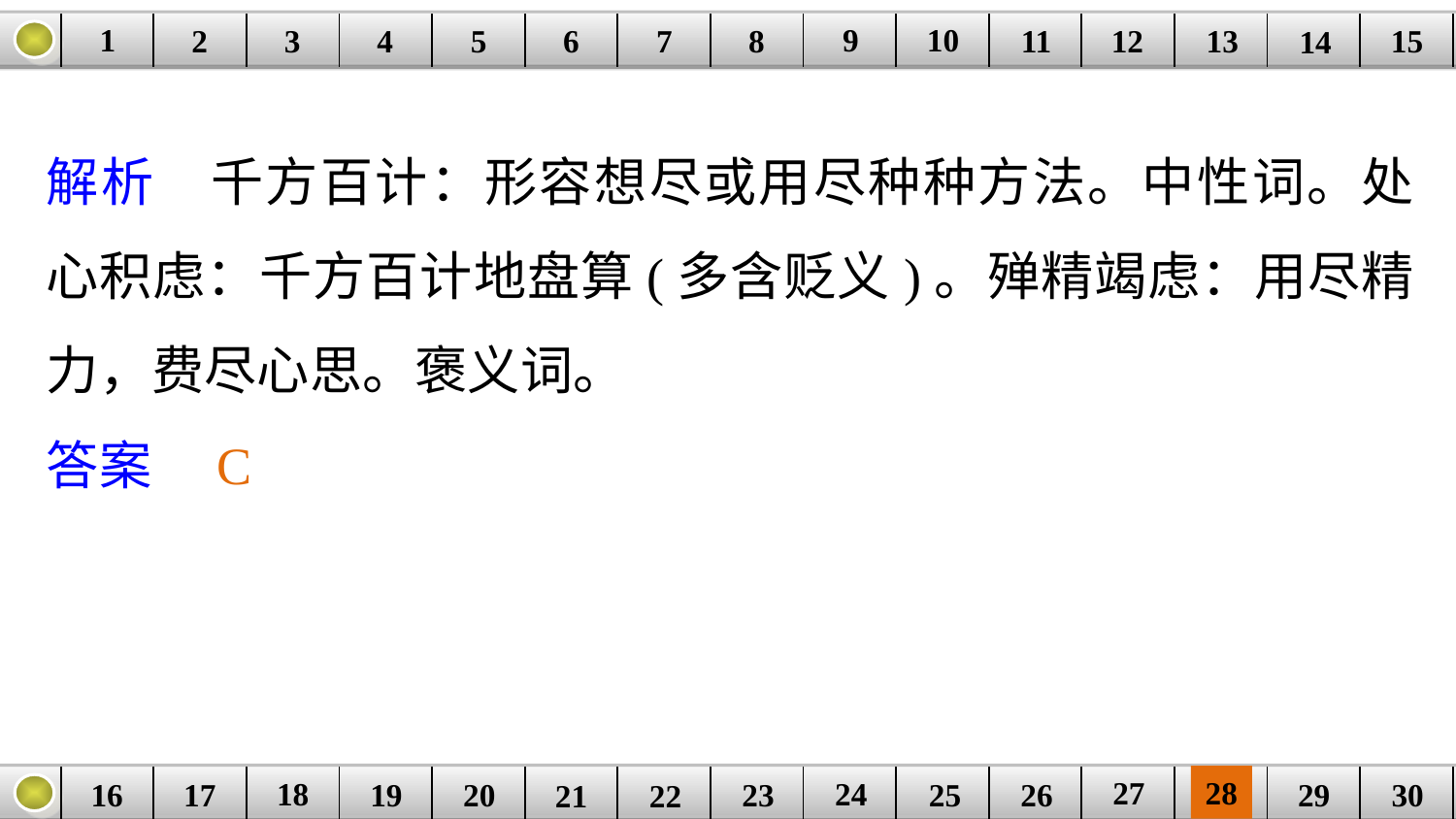

9
10
1
3
4
5
6
8
11
2
12
15
|  |  |  |  |  |  |  |  |  |  |  |  |  |  |  |
| --- | --- | --- | --- | --- | --- | --- | --- | --- | --- | --- | --- | --- | --- | --- |
7
13
14

解析　千方百计：形容想尽或用尽种种方法。中性词。处心积虑：千方百计地盘算(多含贬义)。殚精竭虑：用尽精力，费尽心思。褒义词。
答案　C

27
28
18
24
16
25
26
30
|  |  |  |  |  |  |  |  |  |  |  |  |  |  |  |
| --- | --- | --- | --- | --- | --- | --- | --- | --- | --- | --- | --- | --- | --- | --- |
23
17
19
20
29
21
22